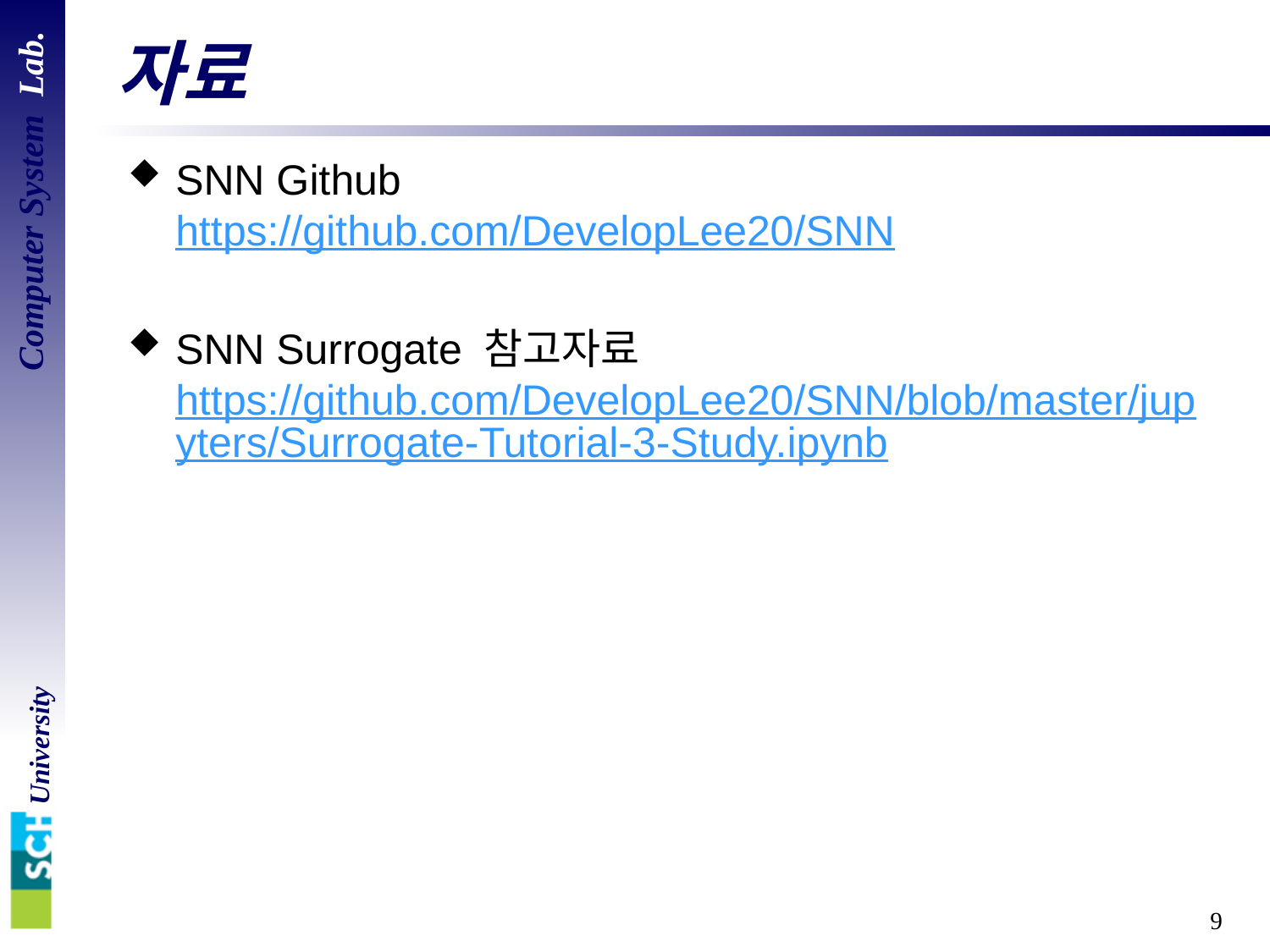

# 자료
SNN Github
https://github.com/DevelopLee20/SNN

SNN Surrogate 참고자료
https://github.com/DevelopLee20/SNN/blob/master/jupyters/Surrogate-Tutorial-3-Study.ipynb